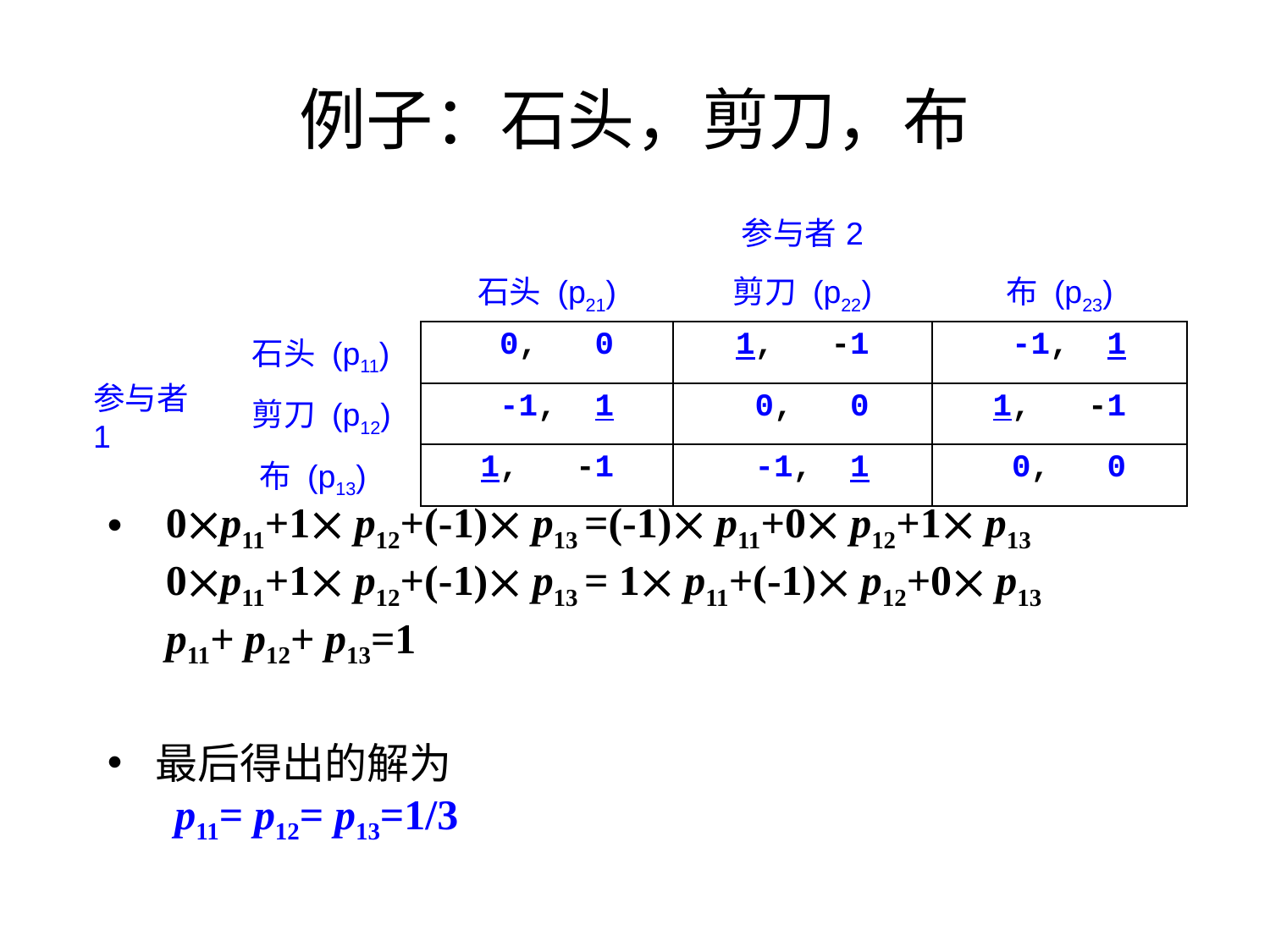

# 例子：石头，剪刀，布
|  |  |  | 参与者2 |  |
| --- | --- | --- | --- | --- |
|  |  | 石头 (p21) | 剪刀 (p22) | 布 (p23) |
| 参与者1 | 石头 (p11) | 0, 0 | 1, -1 | -1, 1 |
|  | 剪刀 (p12) | -1, 1 | 0, 0 | 1, -1 |
|  | 布 (p13) | 1, -1 | -1, 1 | 0, 0 |
 0×p11+1× p12+(-1)× p13 =(-1)× p11+0× p12+1× p13
 0×p11+1× p12+(-1)× p13 = 1× p11+(-1)× p12+0× p13
 p11+ p12+ p13=1

最后得出的解为
 p11= p12= p13=1/3